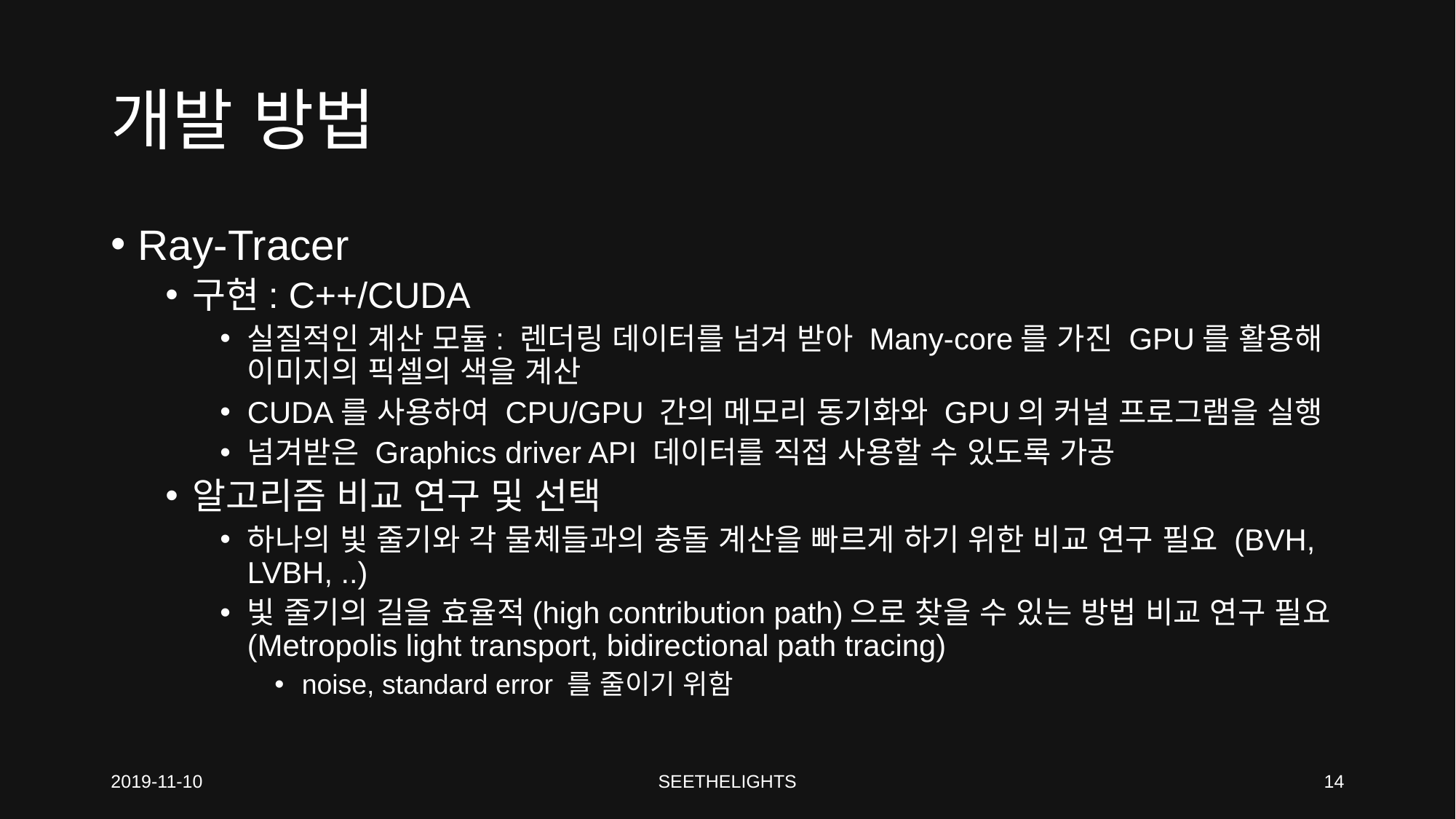

# 개발 방법
Ray-Tracer
구현: C++/CUDA
실질적인 계산 모듈: 렌더링 데이터를 넘겨 받아 Many-core를 가진 GPU를 활용해 이미지의 픽셀의 색을 계산
CUDA를 사용하여 CPU/GPU 간의 메모리 동기화와 GPU의 커널 프로그램을 실행
넘겨받은 Graphics driver API 데이터를 직접 사용할 수 있도록 가공
알고리즘 비교 연구 및 선택
하나의 빛 줄기와 각 물체들과의 충돌 계산을 빠르게 하기 위한 비교 연구 필요 (BVH, LVBH, ..)
빛 줄기의 길을 효율적(high contribution path)으로 찾을 수 있는 방법 비교 연구 필요 (Metropolis light transport, bidirectional path tracing)
noise, standard error 를 줄이기 위함
2019-11-10
SEETHELIGHTS
14